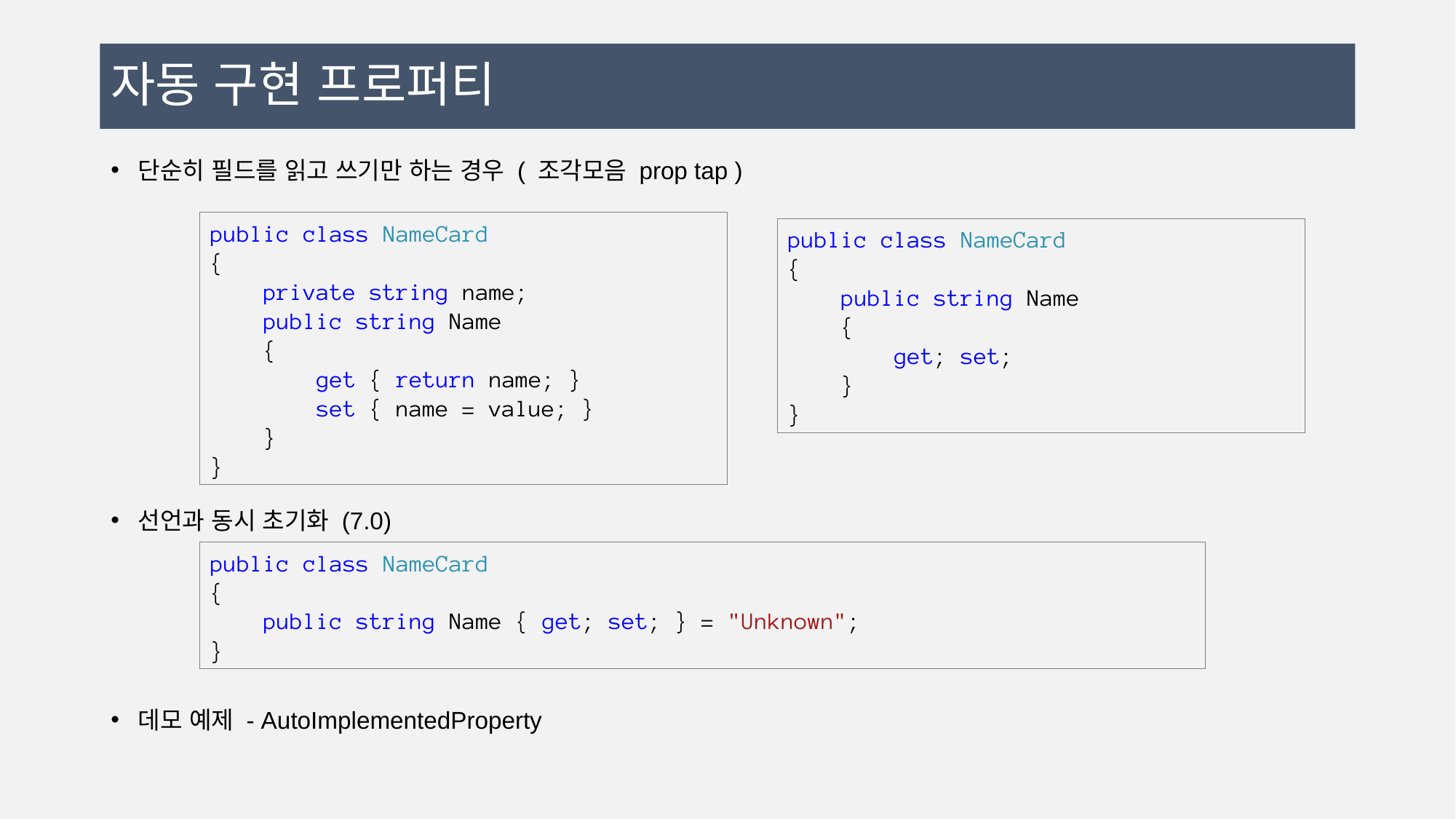

# 자동 구현 프로퍼티
단순히 필드를 읽고 쓰기만 하는 경우 ( 조각모음 prop tap )

선언과 동시 초기화 (7.0)

데모 예제 - AutoImplementedProperty
public class NameCard
{
    private string name;
    public string Name
    {
        get { return name; }
        set { name = value; }
    }
}
public class NameCard
{
    public string Name
    {
        get; set;
    }
}
public class NameCard
{
    public string Name { get; set; } = "Unknown";
}